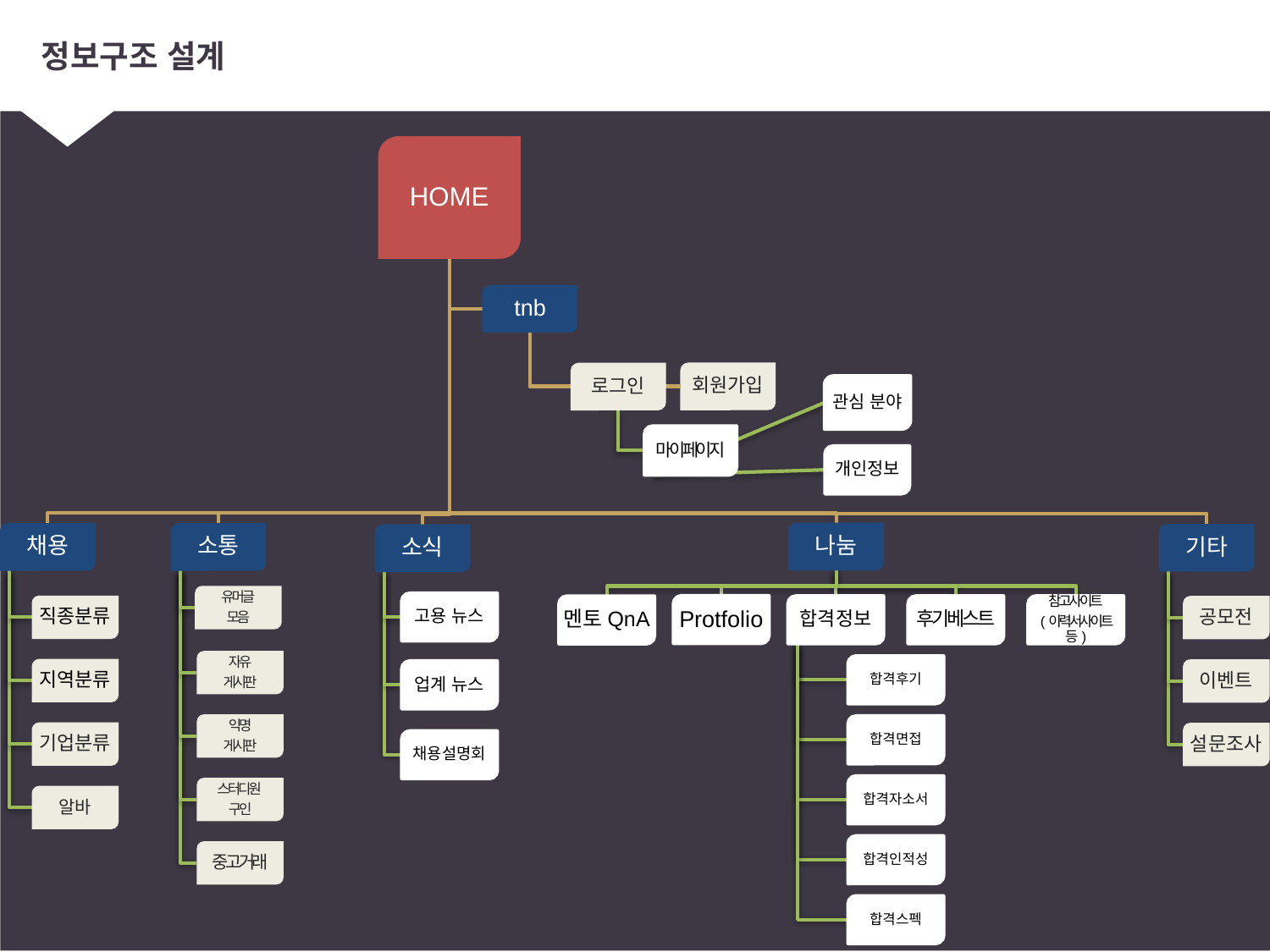

# 정보구조 설계
HOME
채용
직종분류
지역분류
기업분류
알바
소통
유머글
모음
자유
게시판
익명
게시판
스터디원
구인
중고거래
소식
고용 뉴스
업계 뉴스
채용설명회
나눔
멘토QnA
Protfolio
합격정보
합격스펙
합격자소서
합격인적성
합격면접
합격후기
후기베스트
참고사이트
(이력서사이트 등)
기타
공모전
이벤트
설문조사
tnb
로그인
마이페이지
관심 분야
개인정보
회원가입